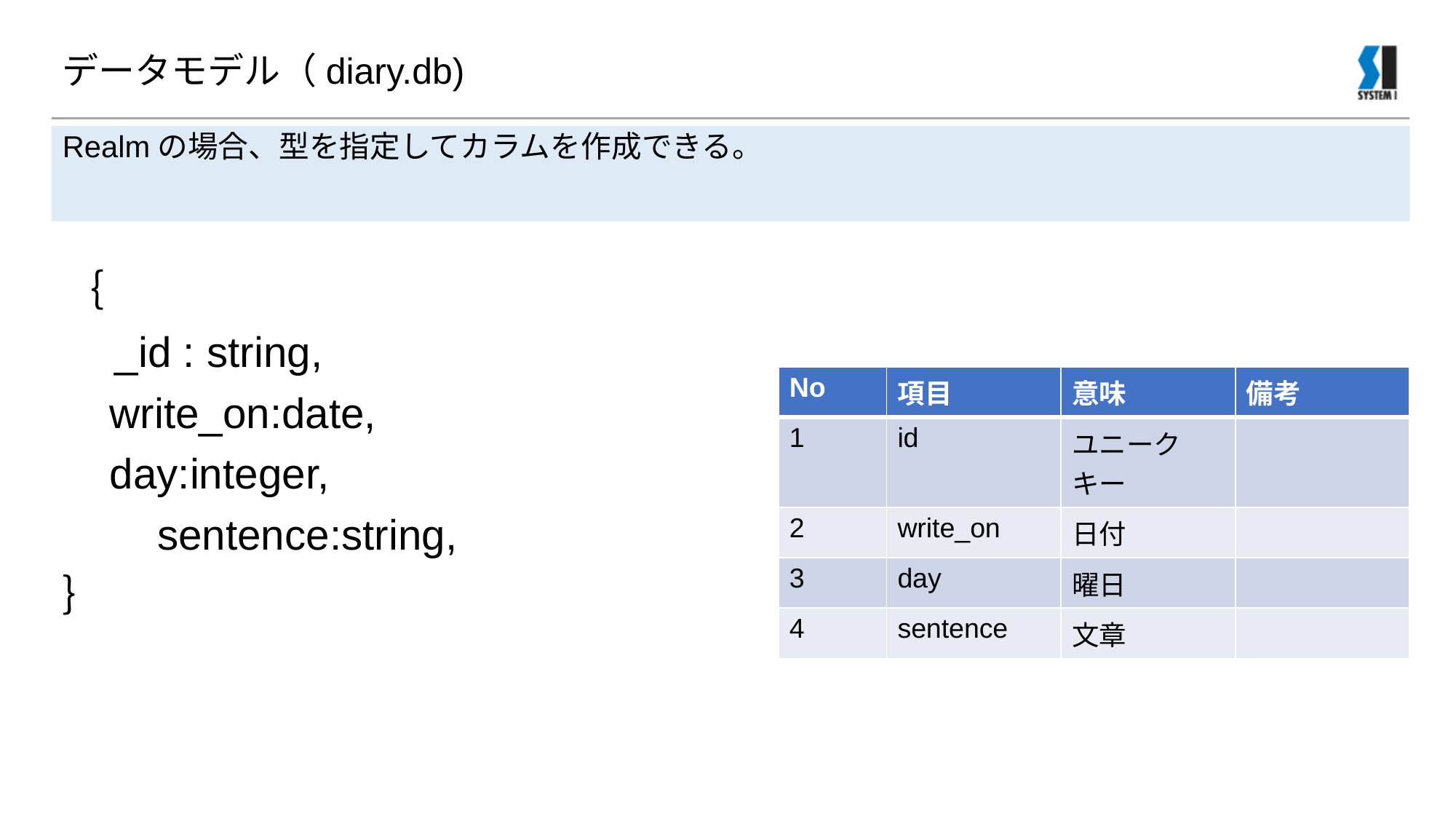

# データモデル（diary.db)
Realmの場合、型を指定してカラムを作成できる。
｛
　_id : string,
    write_on:date,
    day:integer,
　　sentence:string,
｝
| No | 項目 | 意味 | 備考 |
| --- | --- | --- | --- |
| 1 | id | ユニークキー |  |
| 2 | write\_on | 日付 |  |
| 3 | day | 曜日 |  |
| 4 | sentence | 文章 |  |